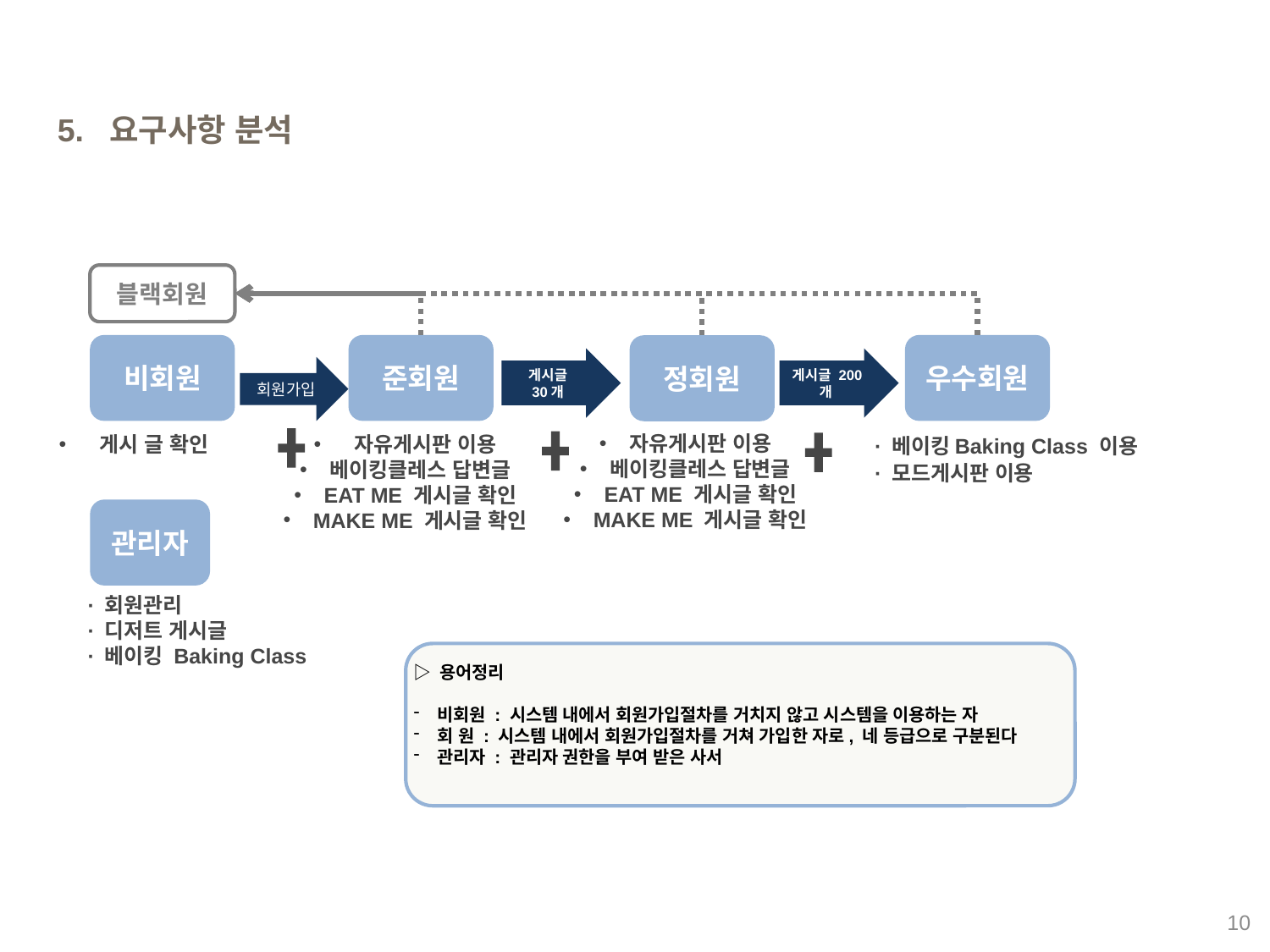

5.  요구사항 분석
블랙회원
우수회원
비회원
준회원
정회원
회원가입

자유게시판 이용
베이킹클레스 답변글
EAT ME 게시글 확인
MAKE ME 게시글 확인
 게시 글 확인
 자유게시판 이용
베이킹클레스 답변글
EAT ME 게시글 확인
MAKE ME 게시글 확인

∙ 베이킹Baking Class 이용
∙ 모드게시판 이용
관리자
∙ 회원관리
∙ 디저트 게시글
∙ 베이킹 Baking Class
게시글
30개
게시글 200개
▷ 용어정리

비회원 : 시스템 내에서 회원가입절차를 거치지 않고 시스템을 이용하는 자
회 원 : 시스템 내에서 회원가입절차를 거쳐 가입한 자로, 네 등급으로 구분된다
관리자 : 관리자 권한을 부여 받은 사서

10